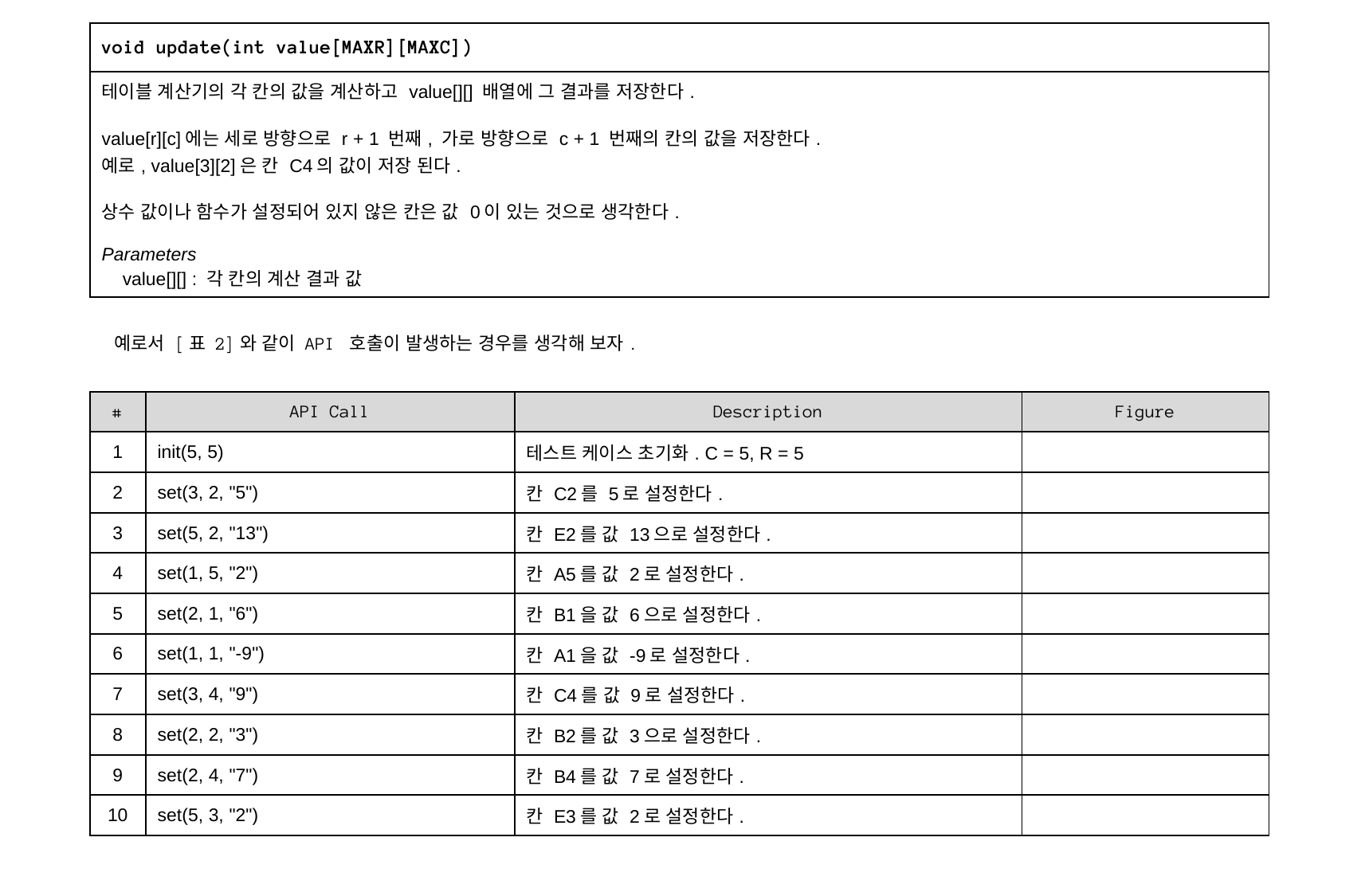

| void update(int value[MAXR][MAXC]) |
| --- |
| 테이블 계산기의 각 칸의 값을 계산하고 value[][] 배열에 그 결과를 저장한다. value[r][c]에는 세로 방향으로 r + 1 번째, 가로 방향으로 c + 1 번째의 칸의 값을 저장한다. 예로, value[3][2]은 칸 C4의 값이 저장 된다. 상수 값이나 함수가 설정되어 있지 않은 칸은 값 0이 있는 것으로 생각한다. Parameters value[][] : 각 칸의 계산 결과 값 |
예로서 [표 2]와 같이 API 호출이 발생하는 경우를 생각해 보자.
| # | API Call | Description | Figure |
| --- | --- | --- | --- |
| 1 | init(5, 5) | 테스트 케이스 초기화. C = 5, R = 5 |  |
| 2 | set(3, 2, "5") | 칸 C2를 5로 설정한다. |  |
| 3 | set(5, 2, "13") | 칸 E2를 값 13으로 설정한다. |  |
| 4 | set(1, 5, "2") | 칸 A5를 값 2로 설정한다. |  |
| 5 | set(2, 1, "6") | 칸 B1을 값 6으로 설정한다. |  |
| 6 | set(1, 1, "-9") | 칸 A1을 값 -9로 설정한다. |  |
| 7 | set(3, 4, "9") | 칸 C4를 값 9로 설정한다. |  |
| 8 | set(2, 2, "3") | 칸 B2를 값 3으로 설정한다. |  |
| 9 | set(2, 4, "7") | 칸 B4를 값 7로 설정한다. |  |
| 10 | set(5, 3, "2") | 칸 E3를 값 2로 설정한다. |  |